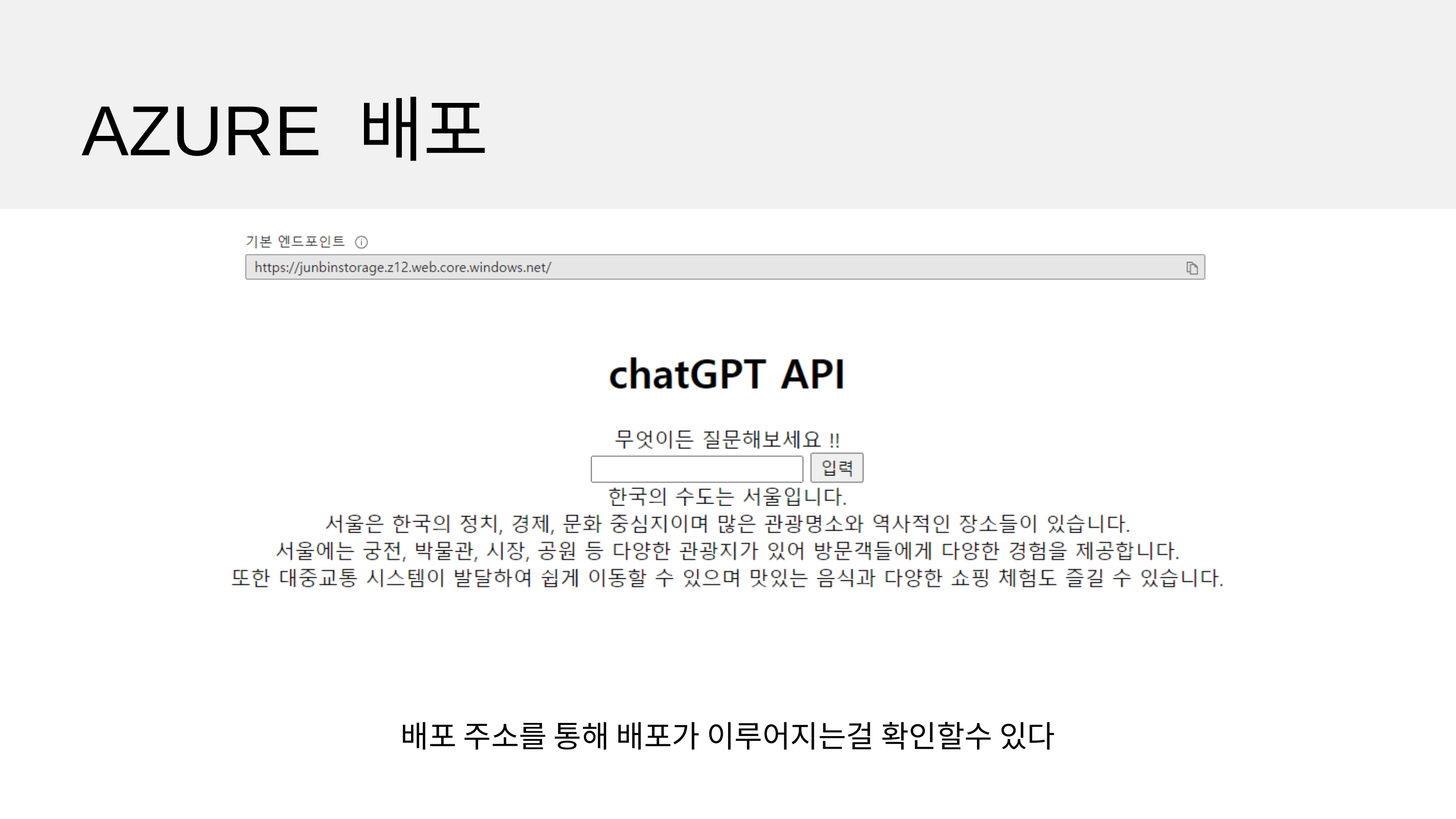

AZURE 배포

배포 주소를 통해 배포가 이루어지는걸 확인할수 있다